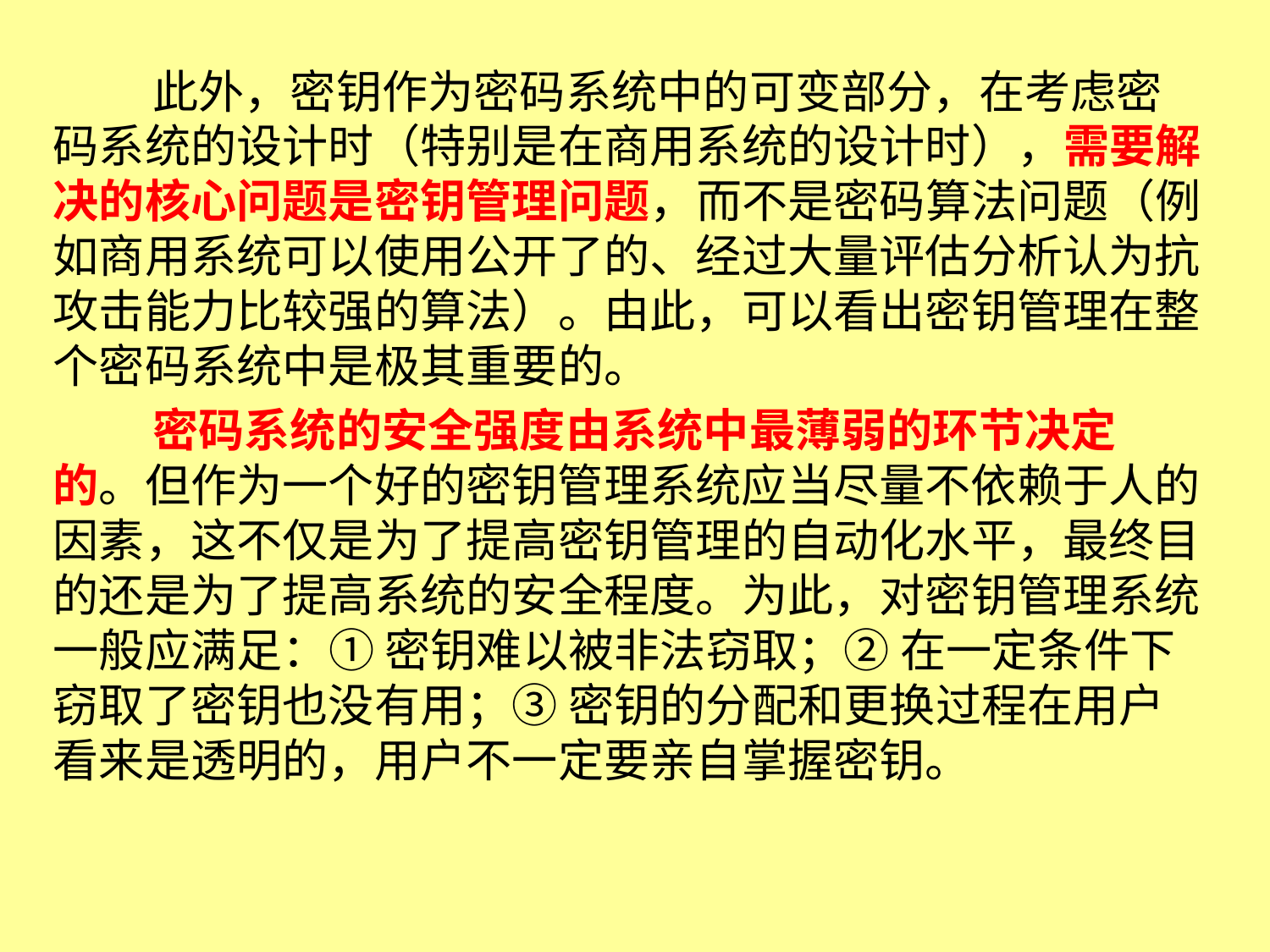

此外，密钥作为密码系统中的可变部分，在考虑密码系统的设计时（特别是在商用系统的设计时），需要解决的核心问题是密钥管理问题，而不是密码算法问题（例如商用系统可以使用公开了的、经过大量评估分析认为抗攻击能力比较强的算法）。由此，可以看出密钥管理在整个密码系统中是极其重要的。
密码系统的安全强度由系统中最薄弱的环节决定的。但作为一个好的密钥管理系统应当尽量不依赖于人的因素，这不仅是为了提高密钥管理的自动化水平，最终目的还是为了提高系统的安全程度。为此，对密钥管理系统一般应满足：① 密钥难以被非法窃取；② 在一定条件下窃取了密钥也没有用；③ 密钥的分配和更换过程在用户看来是透明的，用户不一定要亲自掌握密钥。